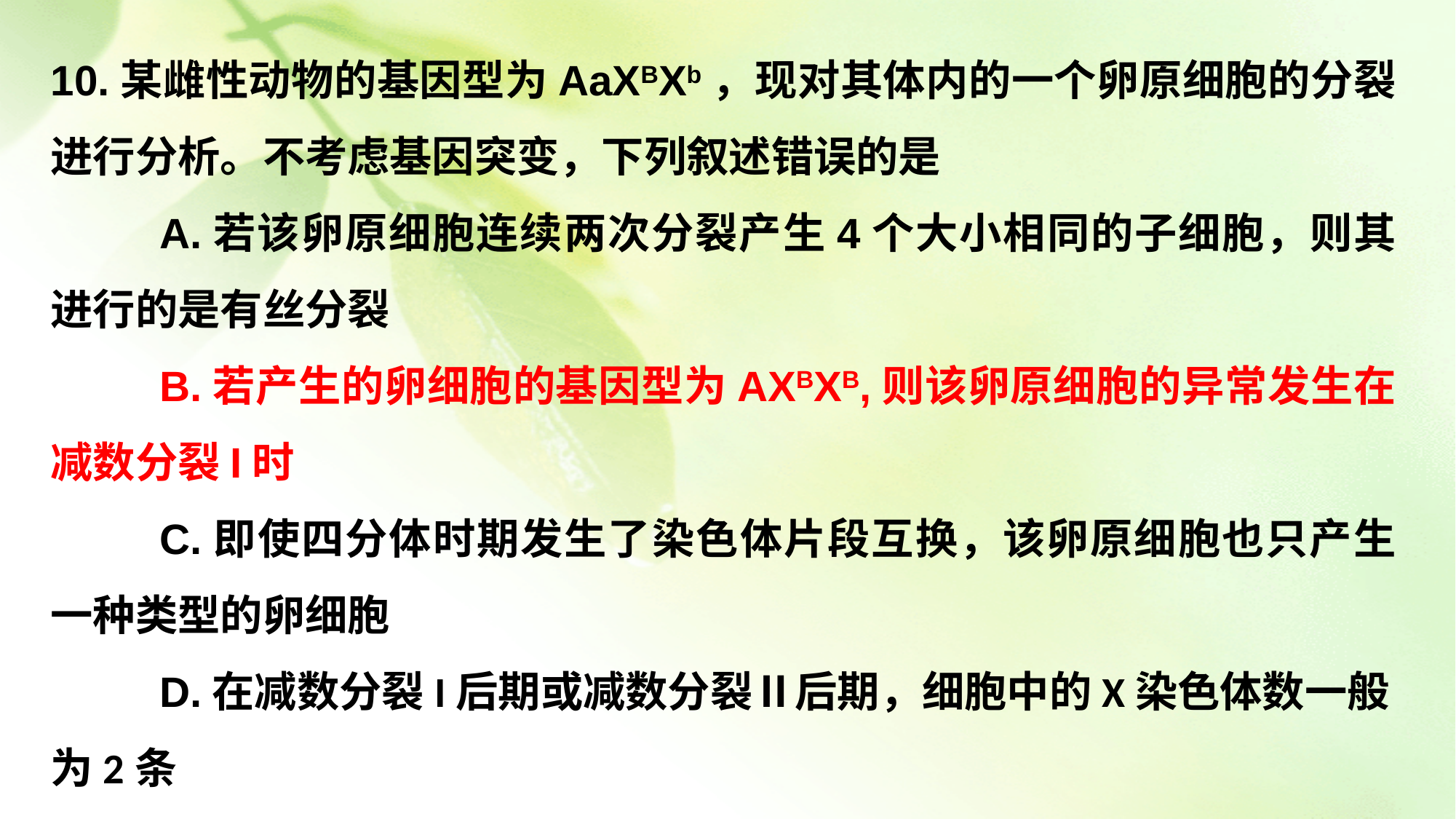

10.某雌性动物的基因型为AaXBXb，现对其体内的一个卵原细胞的分裂进行分析。不考虑基因突变，下列叙述错误的是
	A.若该卵原细胞连续两次分裂产生4个大小相同的子细胞，则其进行的是有丝分裂
	B.若产生的卵细胞的基因型为AXBXB,则该卵原细胞的异常发生在减数分裂I时
	C.即使四分体时期发生了染色体片段互换，该卵原细胞也只产生一种类型的卵细胞
	D.在减数分裂I后期或减数分裂Ⅱ后期，细胞中的X染色体数一般为2条